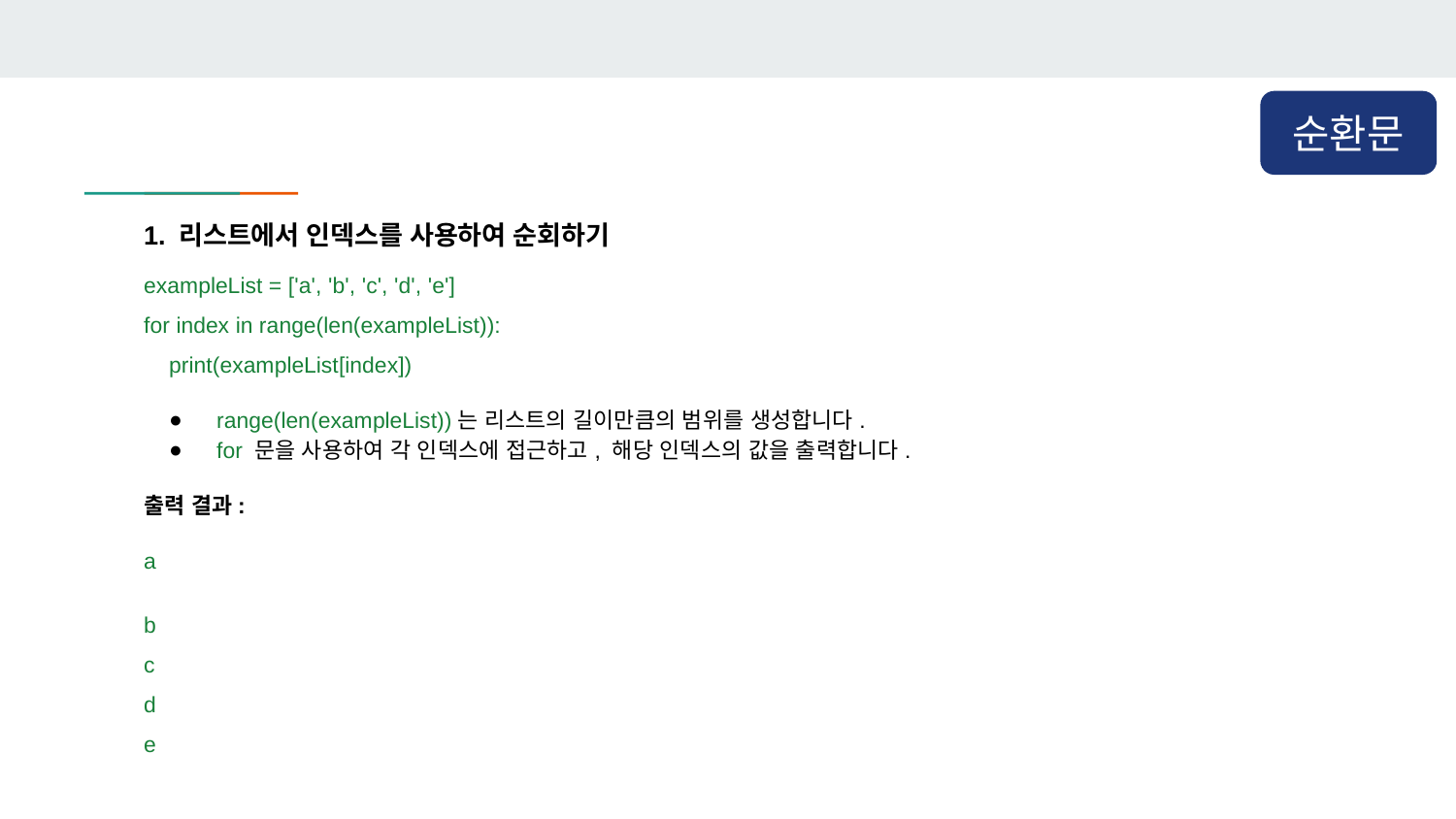

순환문
1. 리스트에서 인덱스를 사용하여 순회하기
exampleList = ['a', 'b', 'c', 'd', 'e']
for index in range(len(exampleList)):
    print(exampleList[index])
range(len(exampleList))는 리스트의 길이만큼의 범위를 생성합니다.
for 문을 사용하여 각 인덱스에 접근하고, 해당 인덱스의 값을 출력합니다.
출력 결과:
a
b
c
d
e